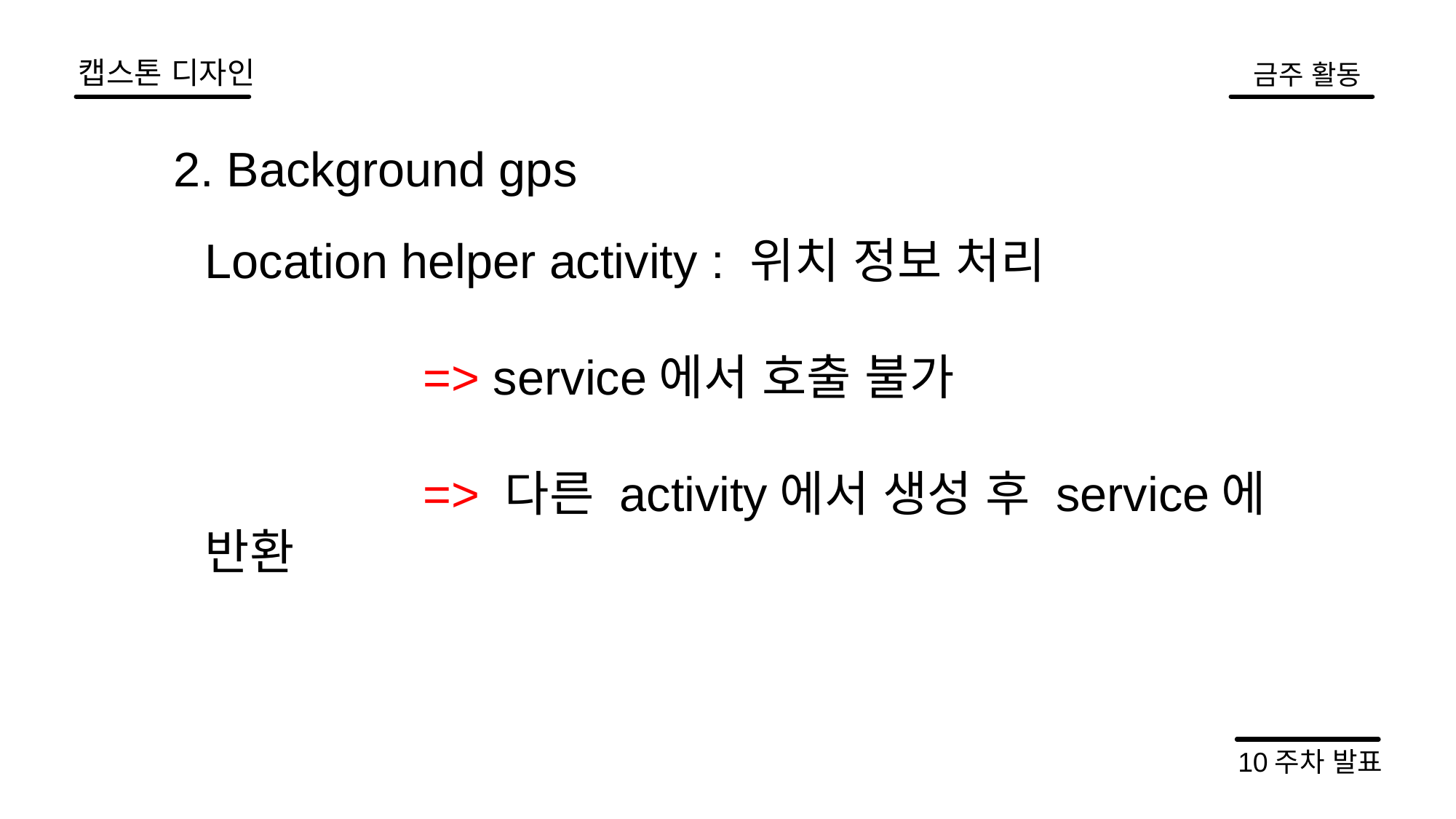

캡스톤 디자인
금주 활동
2. Background gps
Location helper activity : 위치 정보 처리

		=> service에서 호출 불가

		=> 다른 activity에서 생성 후 service에 반환

10주차 발표